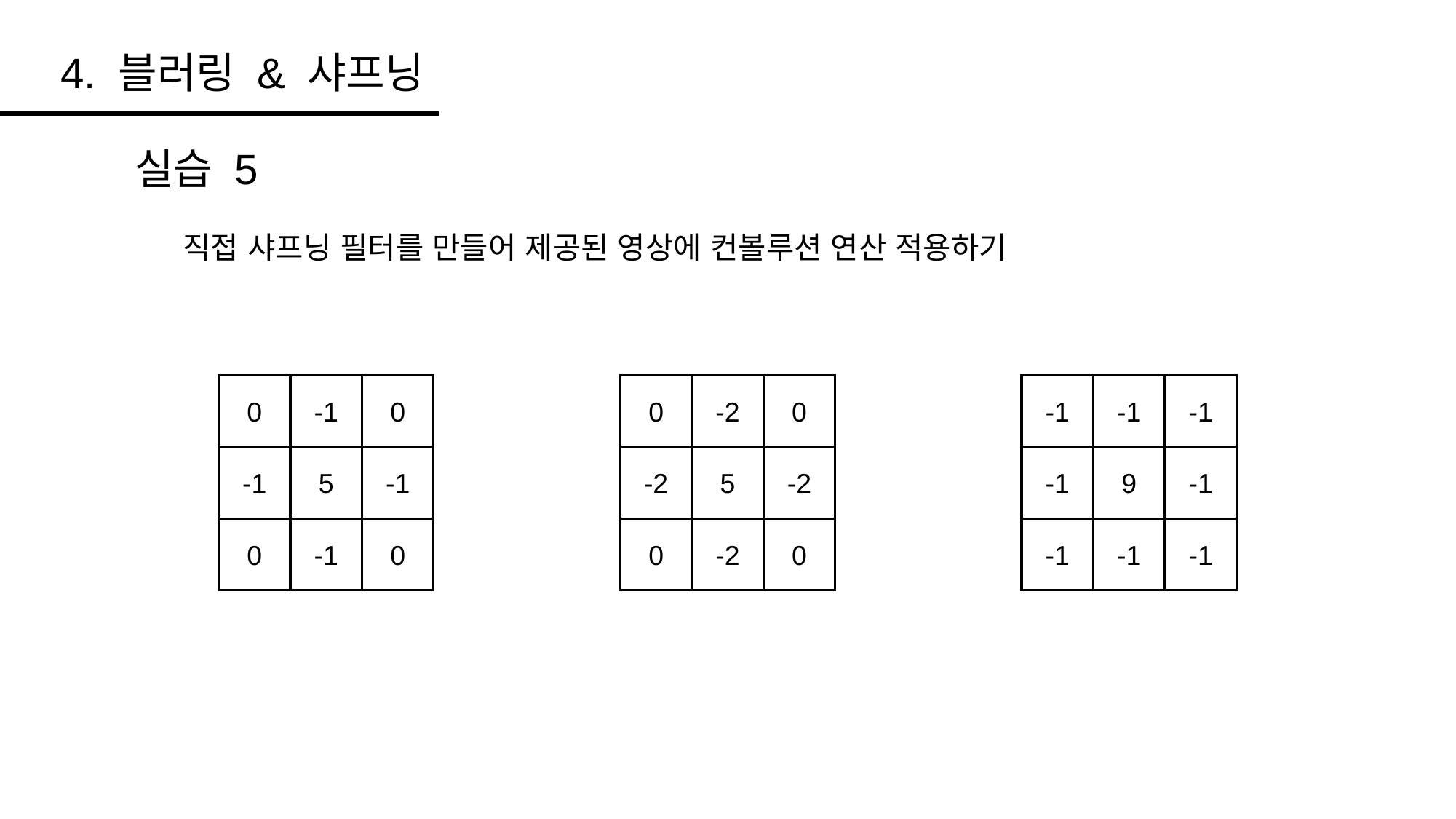

4. 블러링 & 샤프닝
실습 5
직접 샤프닝 필터를 만들어 제공된 영상에 컨볼루션 연산 적용하기
0
-1
0
-1
5
-1
0
-1
0
0
-2
0
-2
5
-2
0
-2
0
-1
-1
-1
-1
9
-1
-1
-1
-1